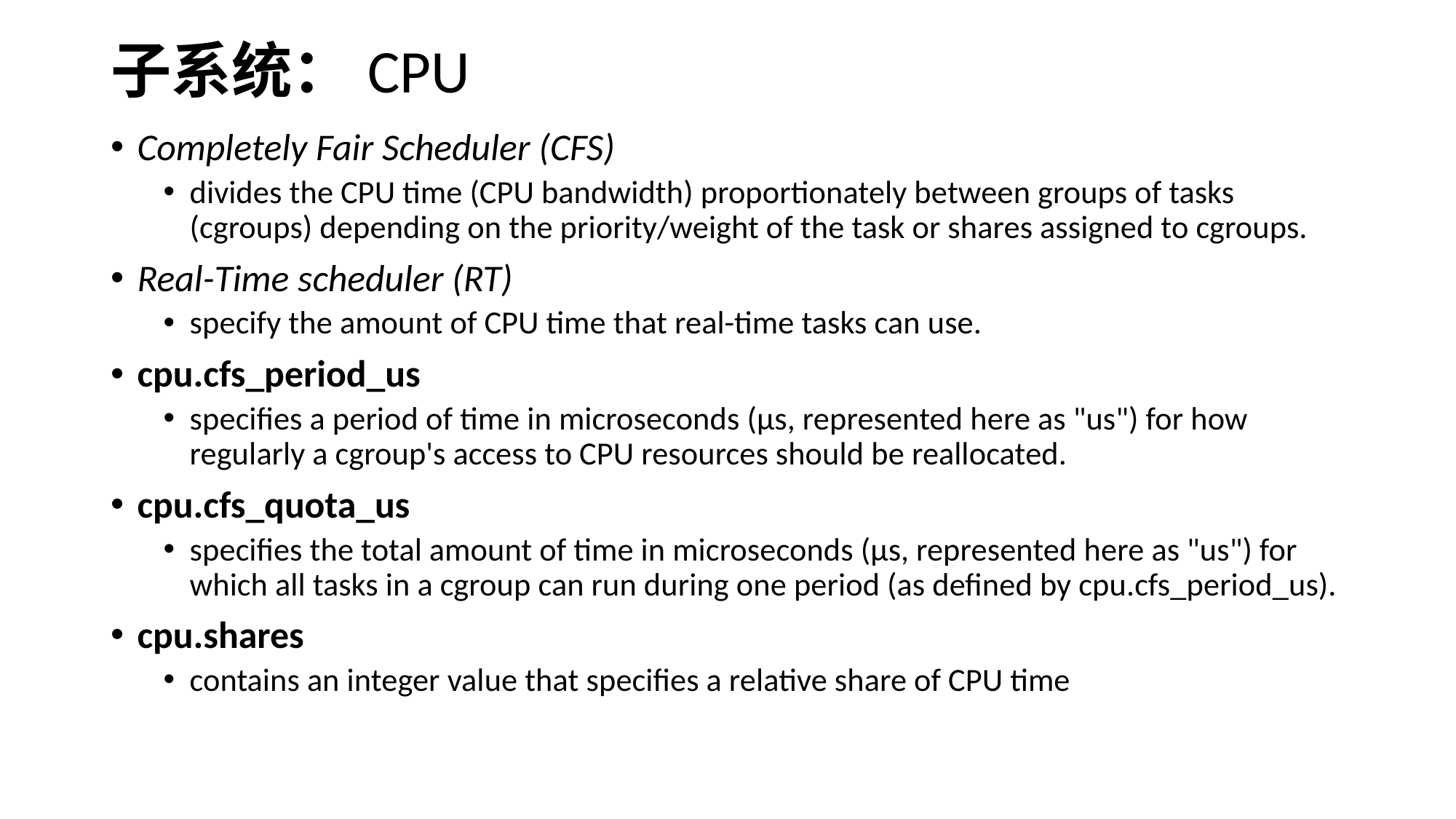

# 子系统：CPU
Completely Fair Scheduler (CFS)
divides the CPU time (CPU bandwidth) proportionately between groups of tasks (cgroups) depending on the priority/weight of the task or shares assigned to cgroups.
Real-Time scheduler (RT)
specify the amount of CPU time that real-time tasks can use.
cpu.cfs_period_us
specifies a period of time in microseconds (μs, represented here as "us") for how regularly a cgroup's access to CPU resources should be reallocated.
cpu.cfs_quota_us
specifies the total amount of time in microseconds (μs, represented here as "us") for which all tasks in a cgroup can run during one period (as defined by cpu.cfs_period_us).
cpu.shares
contains an integer value that specifies a relative share of CPU time